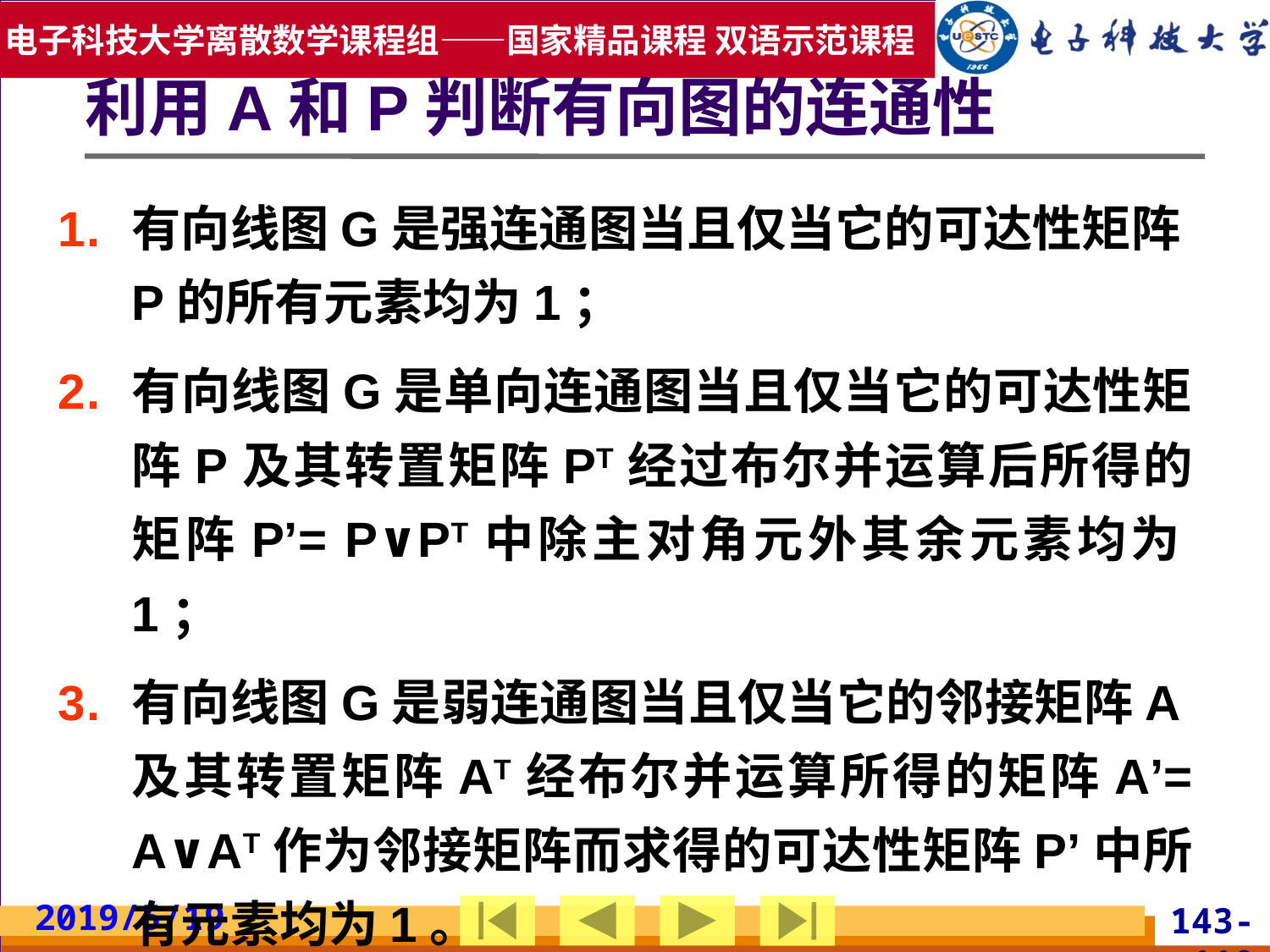

利用A和P判断有向图的连通性
有向线图G是强连通图当且仅当它的可达性矩阵P的所有元素均为1；
有向线图G是单向连通图当且仅当它的可达性矩阵P及其转置矩阵PT经过布尔并运算后所得的矩阵P’= P∨PT中除主对角元外其余元素均为1；
有向线图G是弱连通图当且仅当它的邻接矩阵A及其转置矩阵AT经布尔并运算所得的矩阵A’= A∨AT作为邻接矩阵而求得的可达性矩阵P’中所有元素均为1。
2019/5/19